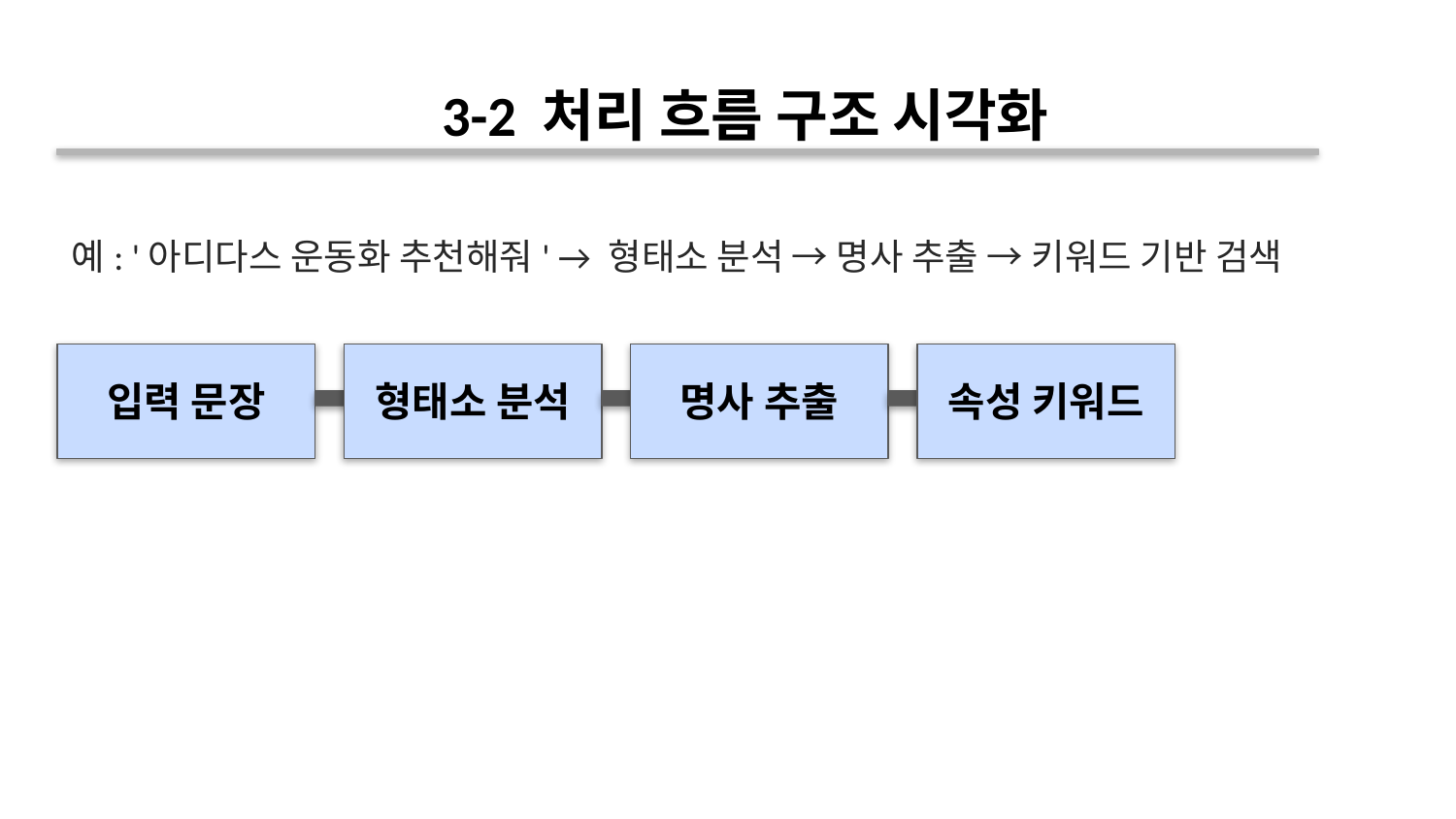

3-2 처리 흐름 구조 시각화

예: '아디다스 운동화 추천해줘' → 형태소 분석 → 명사 추출 → 키워드 기반 검색
입력 문장
형태소 분석
명사 추출
속성 키워드